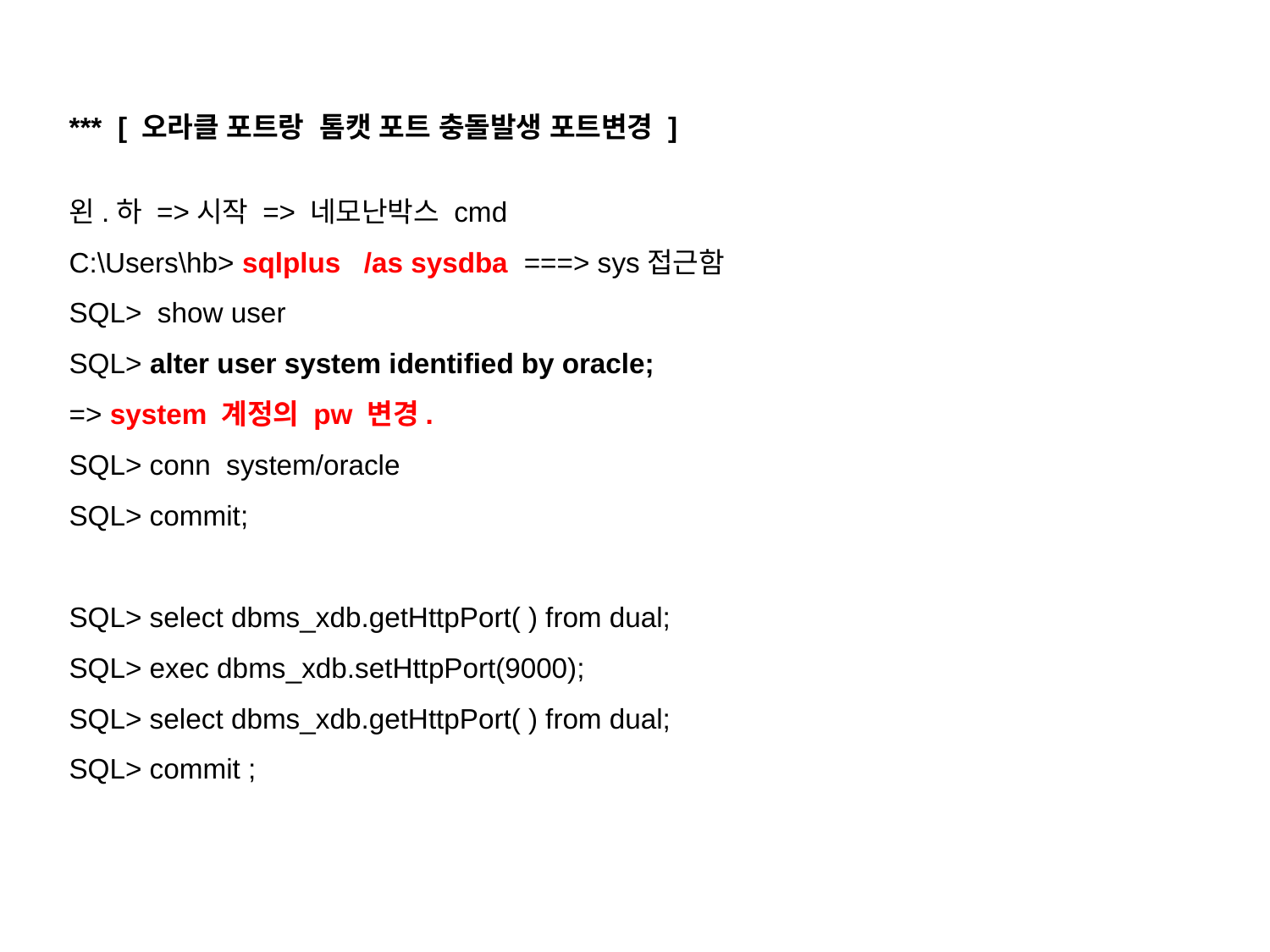

***  [ 오라클 포트랑  톰캣 포트 충돌발생 포트변경 ]
왼.하 =>시작 => 네모난박스 cmd
C:\Users\hb> sqlplus   /as sysdba  ===> sys접근함
SQL>  show user
SQL> alter user system identified by oracle;
=> system 계정의 pw 변경.
SQL> conn  system/oracle
SQL> commit;

SQL> select dbms_xdb.getHttpPort( ) from dual;
SQL> exec dbms_xdb.setHttpPort(9000);
SQL> select dbms_xdb.getHttpPort( ) from dual;
SQL> commit ;